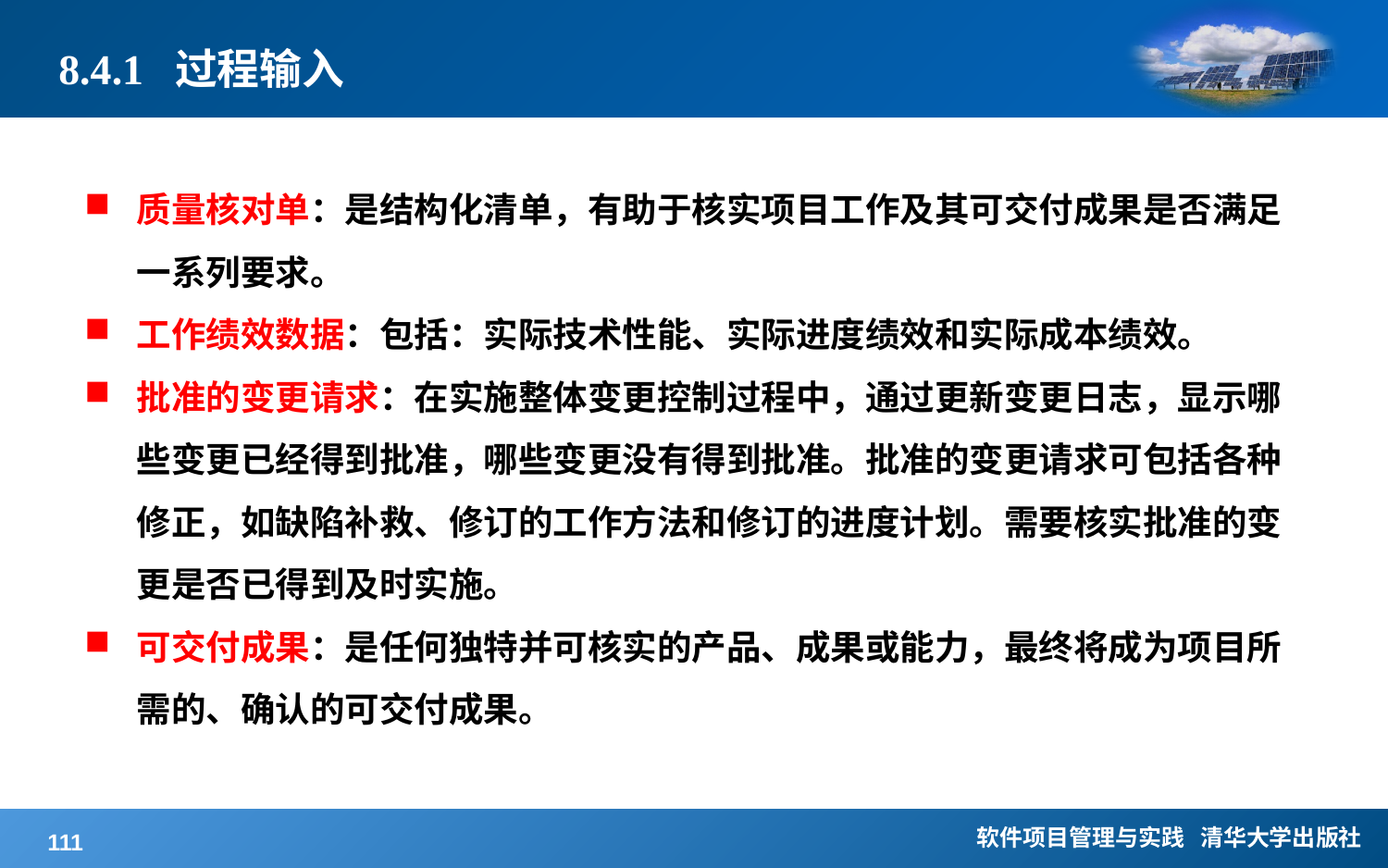

# 8.4.1  过程输入
质量核对单：是结构化清单，有助于核实项目工作及其可交付成果是否满足一系列要求。
工作绩效数据：包括：实际技术性能、实际进度绩效和实际成本绩效。
批准的变更请求：在实施整体变更控制过程中，通过更新变更日志，显示哪些变更已经得到批准，哪些变更没有得到批准。批准的变更请求可包括各种修正，如缺陷补救、修订的工作方法和修订的进度计划。需要核实批准的变更是否已得到及时实施。
可交付成果：是任何独特并可核实的产品、成果或能力，最终将成为项目所需的、确认的可交付成果。